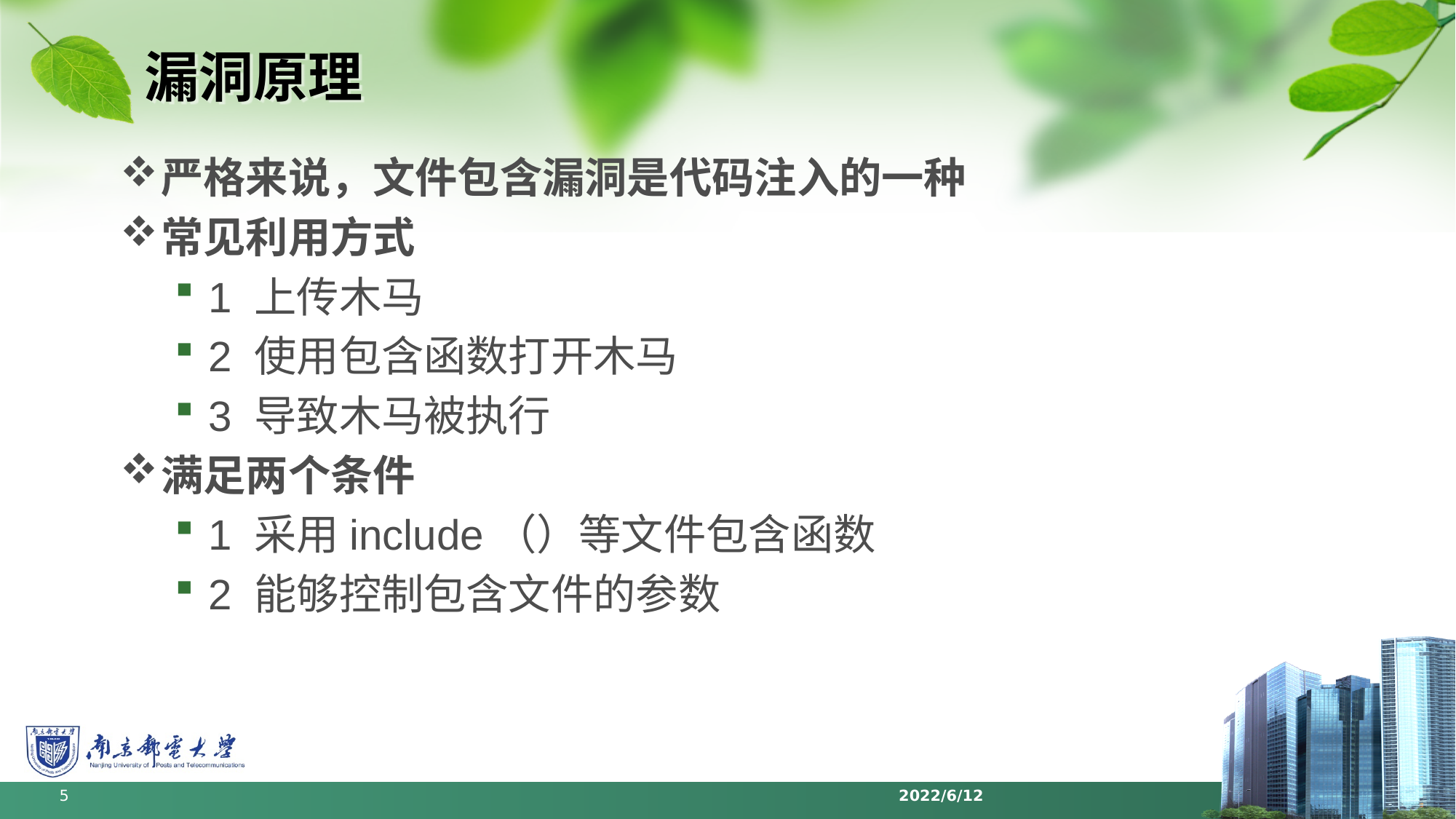

# 漏洞原理
严格来说，文件包含漏洞是代码注入的一种
常见利用方式
1 上传木马
2 使用包含函数打开木马
3 导致木马被执行
满足两个条件
1 采用include（）等文件包含函数
2 能够控制包含文件的参数
5
2022/6/12